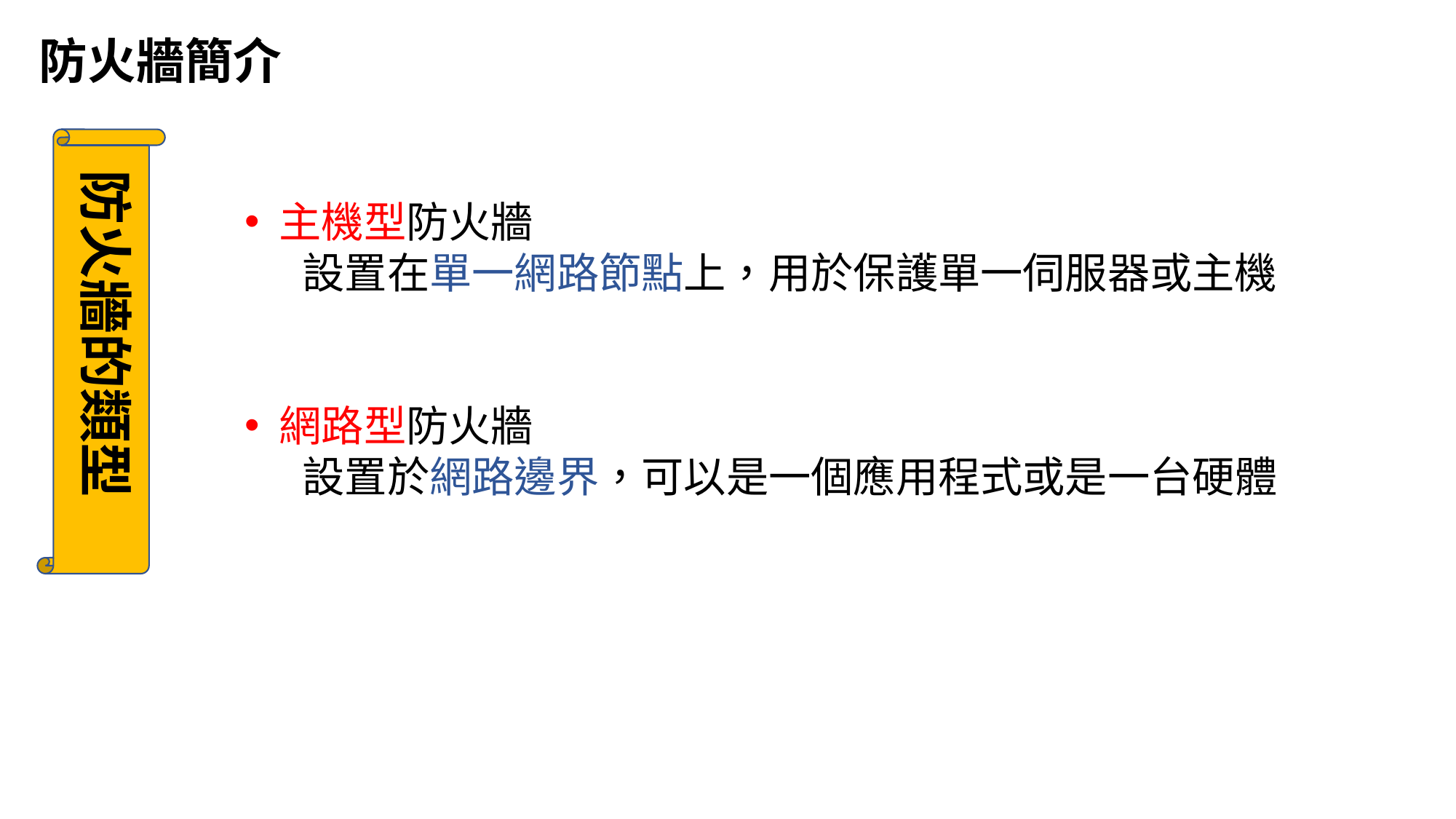

防火牆簡介

防火牆的類型
主機型防火牆
     設置在單一網路節點上，用於保護單一伺服器或主機

網路型防火牆
     設置於網路邊界，可以是一個應用程式或是一台硬體